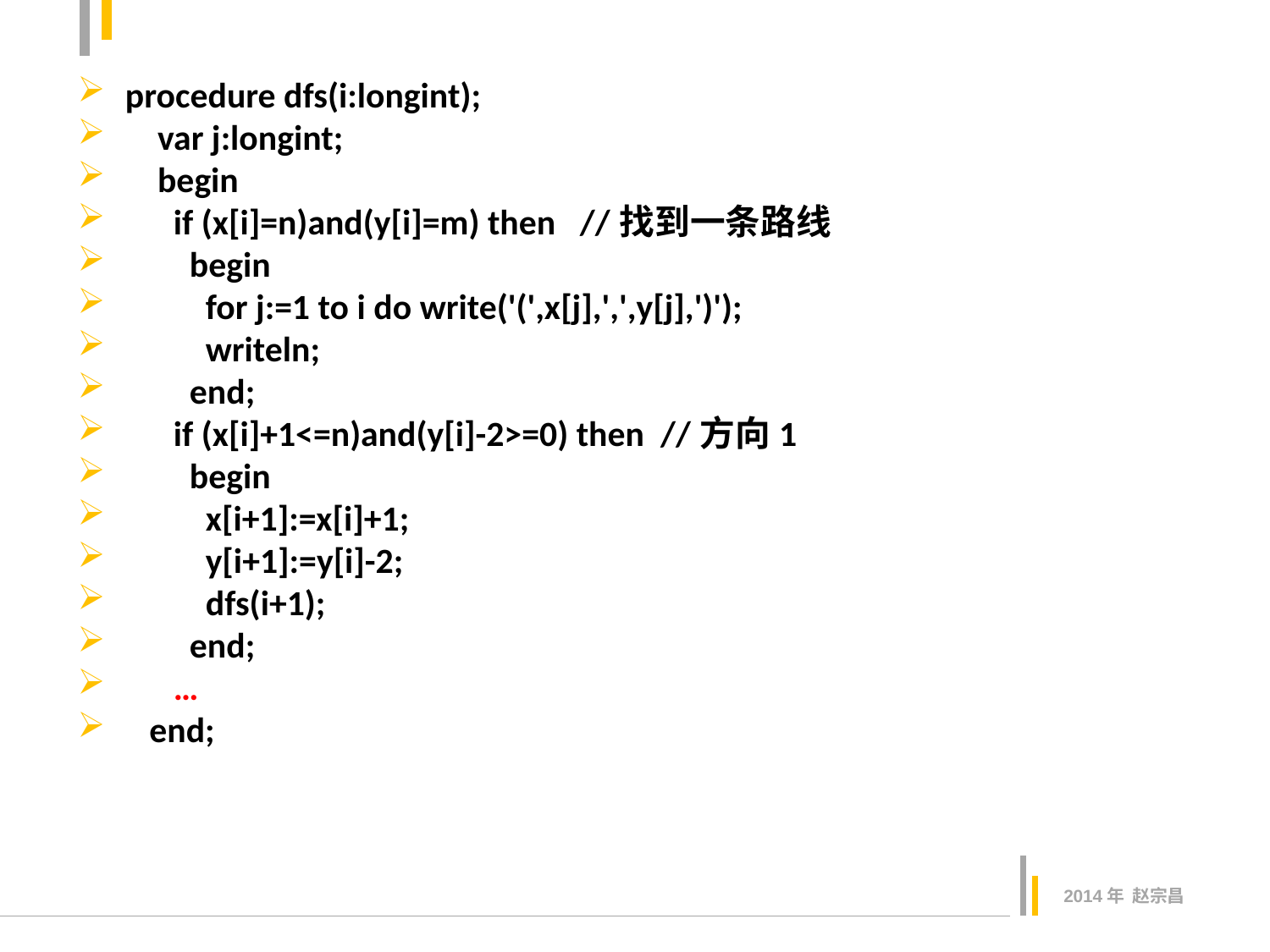

procedure dfs(i:longint);
    var j:longint;
    begin
      if (x[i]=n)and(y[i]=m) then   //找到一条路线
        begin
          for j:=1 to i do write('(',x[j],',',y[j],')');
          writeln;
        end;
      if (x[i]+1<=n)and(y[i]-2>=0) then  //方向1
        begin
          x[i+1]:=x[i]+1;
          y[i+1]:=y[i]-2;
          dfs(i+1);
        end;
      …
   end;